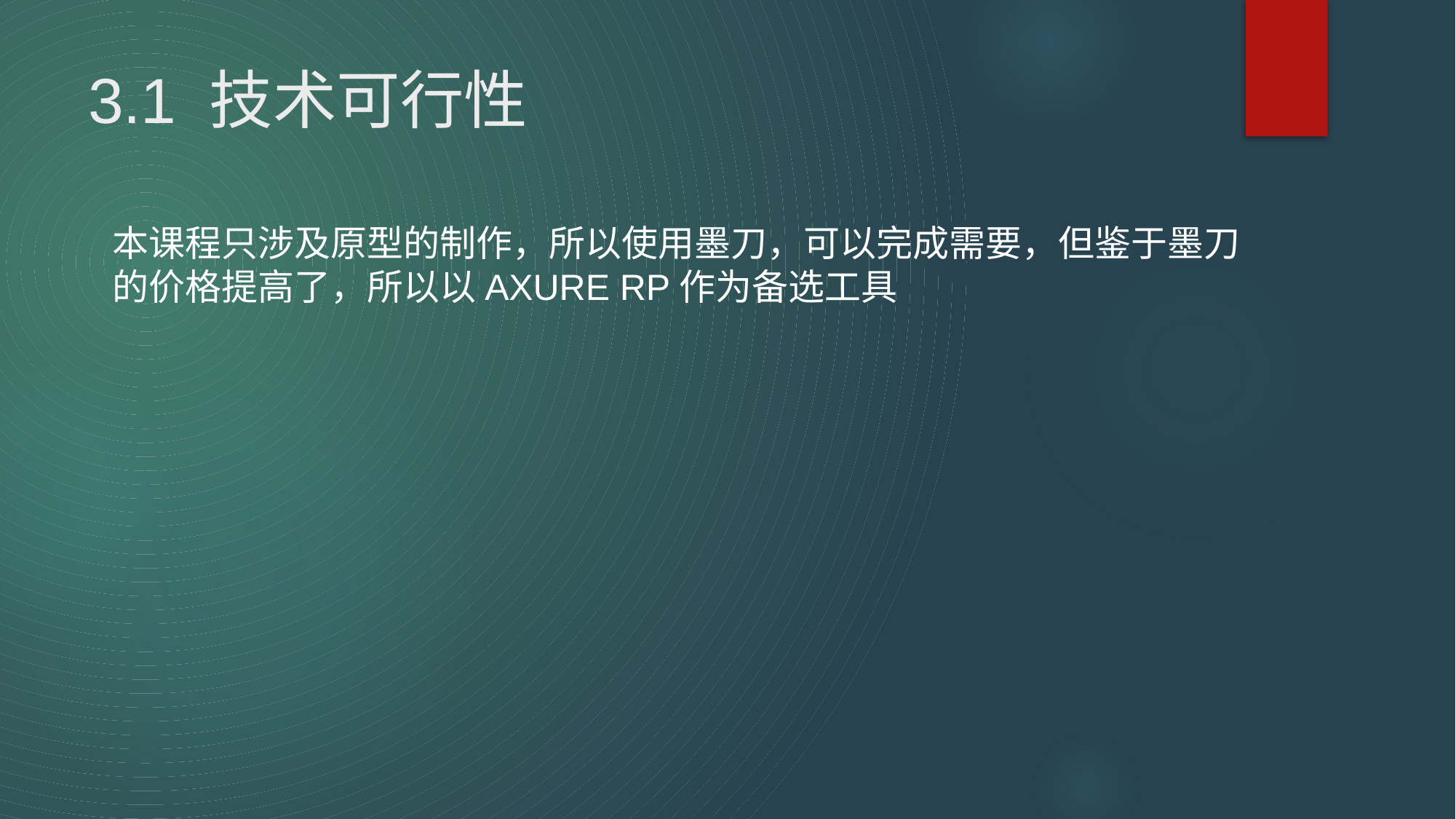

# 3.1 技术可行性
本课程只涉及原型的制作，所以使用墨刀，可以完成需要，但鉴于墨刀的价格提高了，所以以AXURE RP作为备选工具